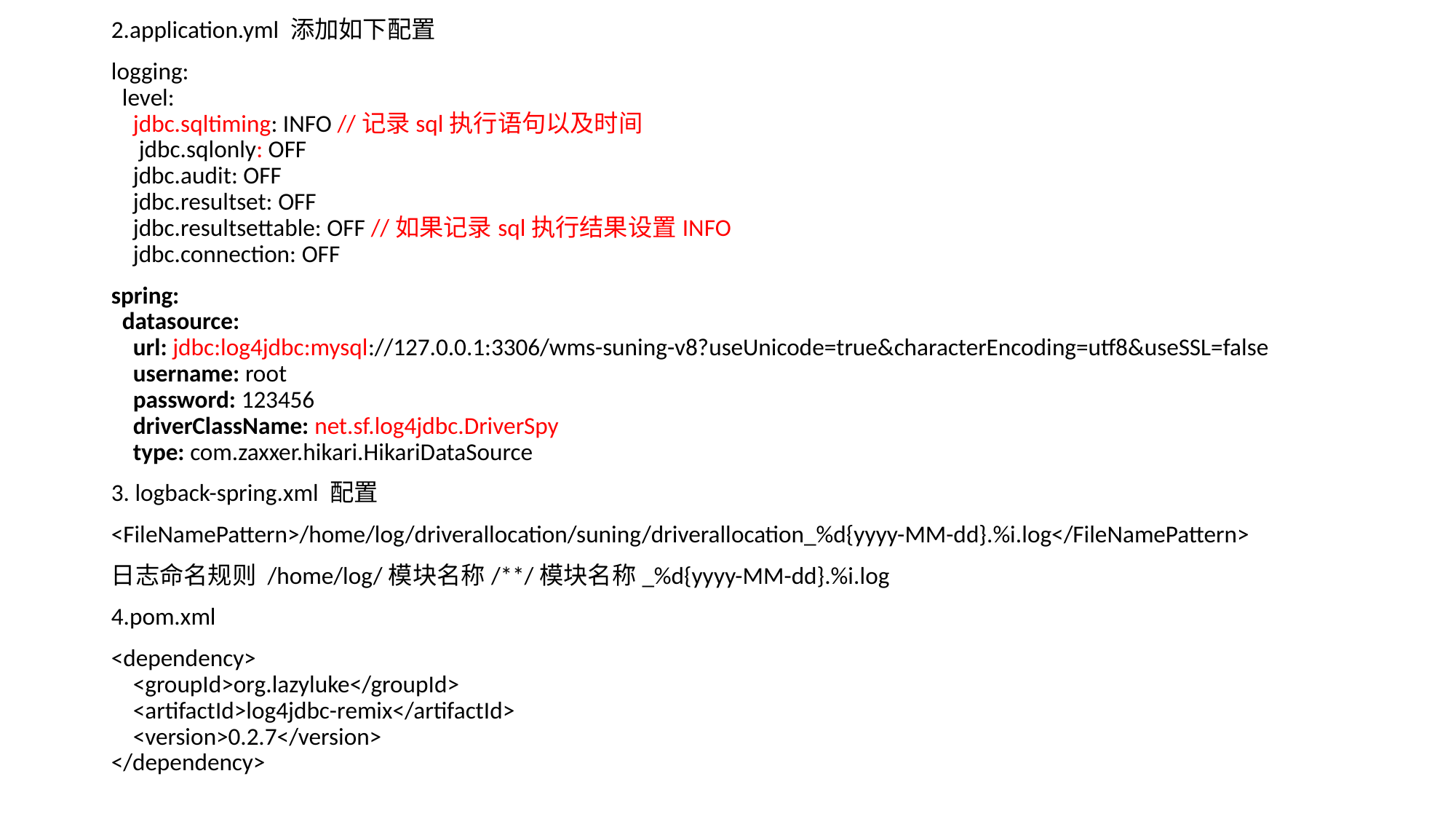

2.application.yml 添加如下配置
logging:
  level:
    jdbc.sqltiming: INFO //记录sql执行语句以及时间
    jdbc.sqlonly: OFF
    jdbc.audit: OFF
    jdbc.resultset: OFF
    jdbc.resultsettable: OFF //如果记录sql执行结果设置INFO
    jdbc.connection: OFF
spring:
  datasource:
    url: jdbc:log4jdbc:mysql://127.0.0.1:3306/wms-suning-v8?useUnicode=true&characterEncoding=utf8&useSSL=false
    username: root
    password: 123456
    driverClassName: net.sf.log4jdbc.DriverSpy
    type: com.zaxxer.hikari.HikariDataSource
3. logback-spring.xml 配置
<FileNamePattern>/home/log/driverallocation/suning/driverallocation_%d{yyyy-MM-dd}.%i.log</FileNamePattern>
日志命名规则 /home/log/模块名称/**/模块名称_%d{yyyy-MM-dd}.%i.log
4.pom.xml
<dependency>
    <groupId>org.lazyluke</groupId>
    <artifactId>log4jdbc-remix</artifactId>
    <version>0.2.7</version>
</dependency>